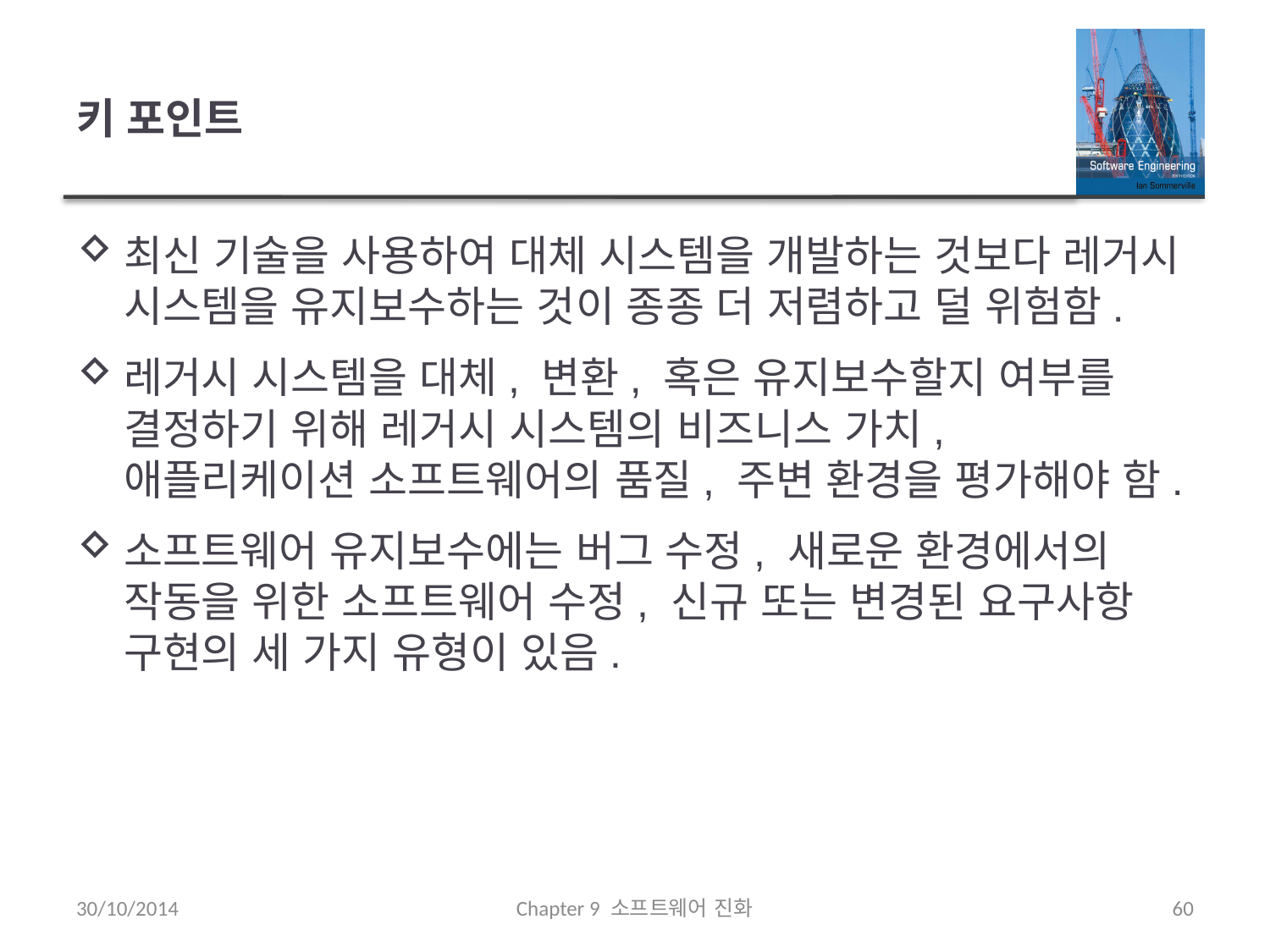

# 키 포인트
최신 기술을 사용하여 대체 시스템을 개발하는 것보다 레거시 시스템을 유지보수하는 것이 종종 더 저렴하고 덜 위험함.
레거시 시스템을 대체, 변환, 혹은 유지보수할지 여부를 결정하기 위해 레거시 시스템의 비즈니스 가치, 애플리케이션 소프트웨어의 품질, 주변 환경을 평가해야 함.
소프트웨어 유지보수에는 버그 수정, 새로운 환경에서의 작동을 위한 소프트웨어 수정, 신규 또는 변경된 요구사항 구현의 세 가지 유형이 있음.
30/10/2014
Chapter 9 소프트웨어 진화
60